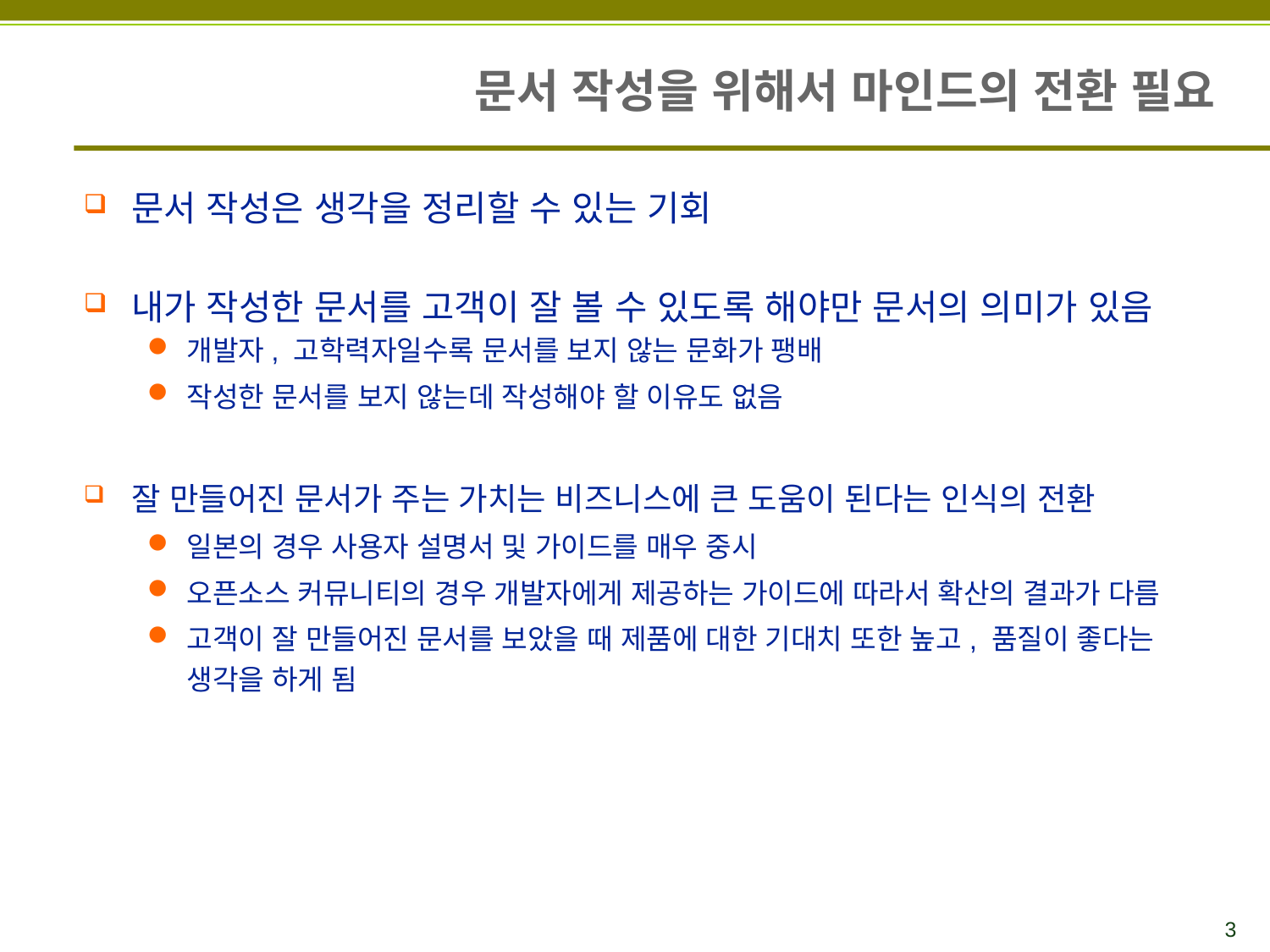

# 문서 작성을 위해서 마인드의 전환 필요
문서 작성은 생각을 정리할 수 있는 기회

내가 작성한 문서를 고객이 잘 볼 수 있도록 해야만 문서의 의미가 있음
개발자, 고학력자일수록 문서를 보지 않는 문화가 팽배
작성한 문서를 보지 않는데 작성해야 할 이유도 없음

잘 만들어진 문서가 주는 가치는 비즈니스에 큰 도움이 된다는 인식의 전환
일본의 경우 사용자 설명서 및 가이드를 매우 중시
오픈소스 커뮤니티의 경우 개발자에게 제공하는 가이드에 따라서 확산의 결과가 다름
고객이 잘 만들어진 문서를 보았을 때 제품에 대한 기대치 또한 높고, 품질이 좋다는 생각을 하게 됨

 3